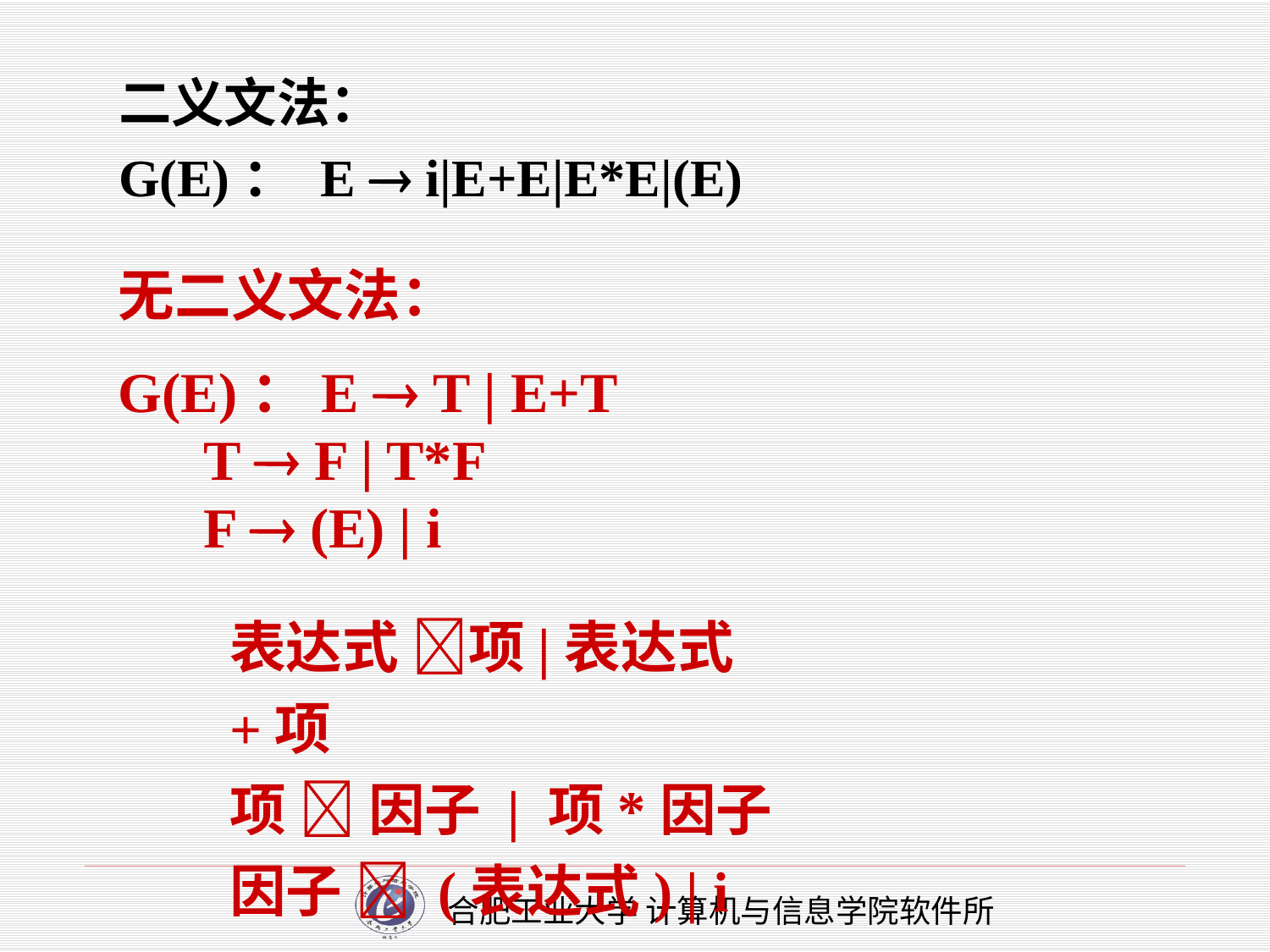

二义文法：
G(E)： E → i|E+E|E*E|(E)
无二义文法：
G(E)：E → T | E+T
      T → F | T*F
      F → (E) | i
表达式 →项|表达式+项
项 → 因子 | 项*因子
因子 → (表达式) | i
65